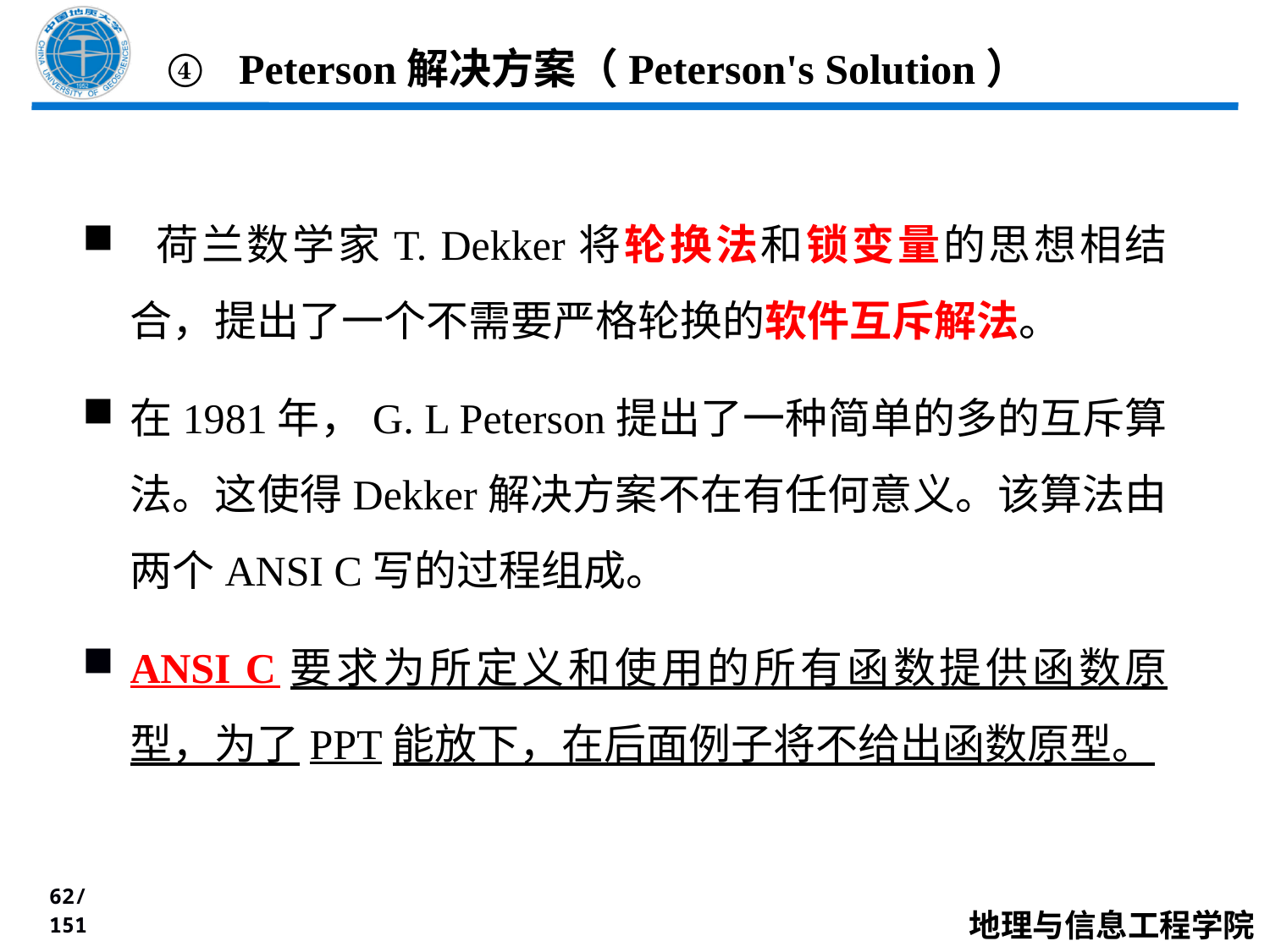

Peterson解决方案（Peterson's Solution）
 荷兰数学家T. Dekker将轮换法和锁变量的思想相结合，提出了一个不需要严格轮换的软件互斥解法。
在1981年，G. L Peterson提出了一种简单的多的互斥算法。这使得Dekker解决方案不在有任何意义。该算法由两个ANSI C写的过程组成。
ANSI C要求为所定义和使用的所有函数提供函数原型，为了PPT能放下，在后面例子将不给出函数原型。